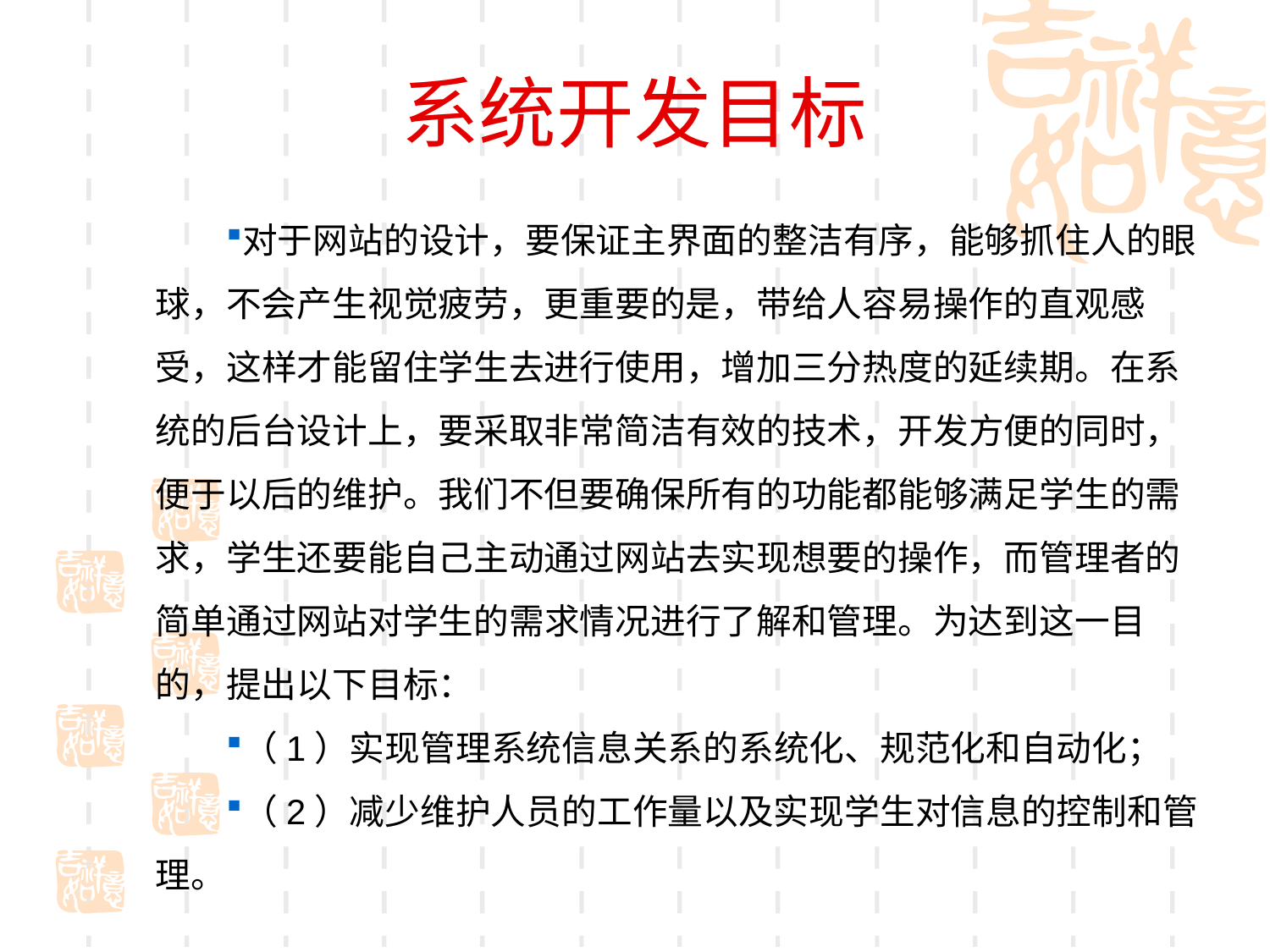

# 系统开发目标
对于网站的设计，要保证主界面的整洁有序，能够抓住人的眼球，不会产生视觉疲劳，更重要的是，带给人容易操作的直观感受，这样才能留住学生去进行使用，增加三分热度的延续期。在系统的后台设计上，要采取非常简洁有效的技术，开发方便的同时，便于以后的维护。我们不但要确保所有的功能都能够满足学生的需求，学生还要能自己主动通过网站去实现想要的操作，而管理者的简单通过网站对学生的需求情况进行了解和管理。为达到这一目的，提出以下目标：
（1）实现管理系统信息关系的系统化、规范化和自动化；
（2）减少维护人员的工作量以及实现学生对信息的控制和管理。